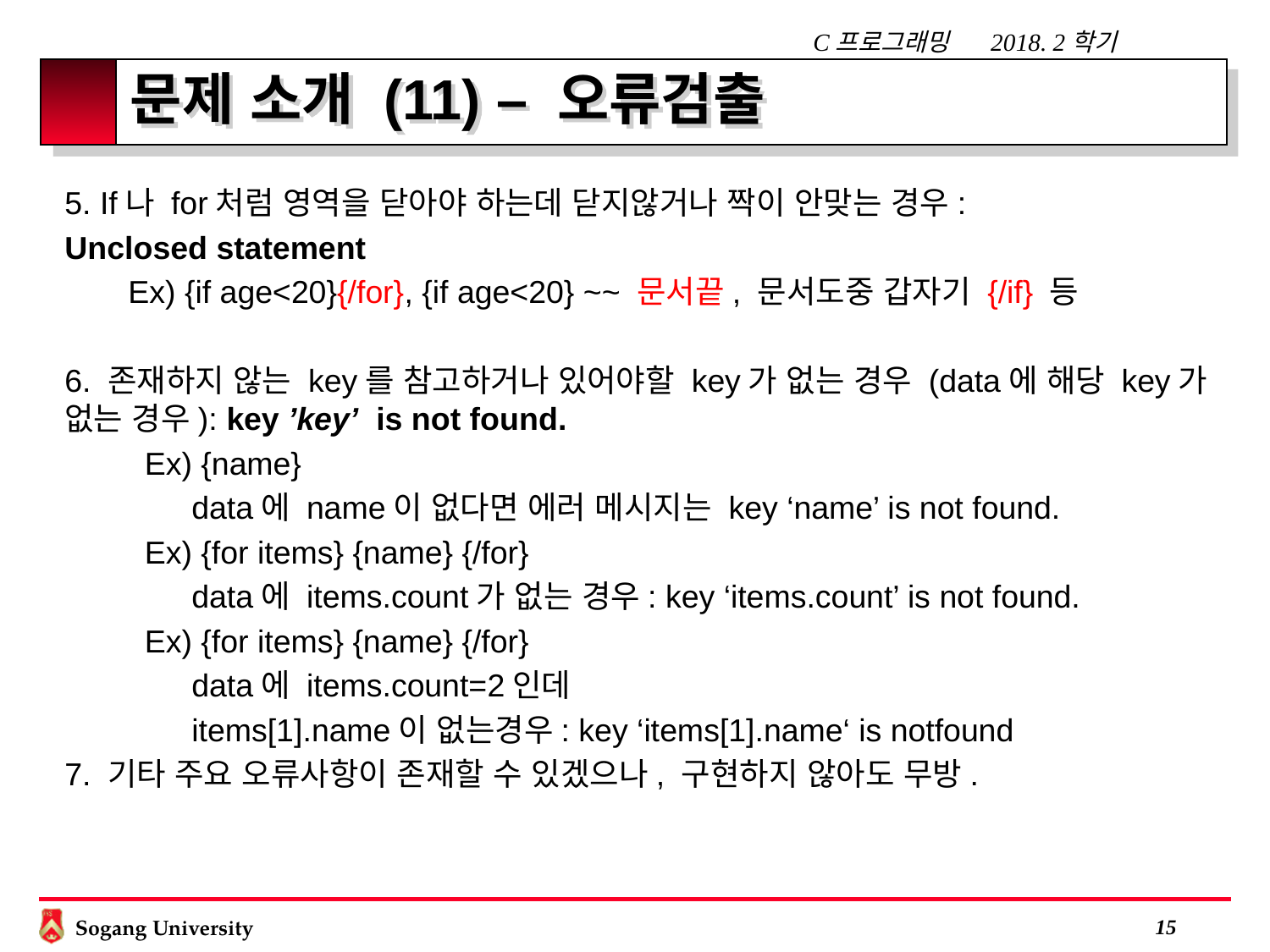

# 문제 소개 (11) – 오류검출
5. If나 for처럼 영역을 닫아야 하는데 닫지않거나 짝이 안맞는 경우:
Unclosed statement
Ex) {if age<20}{/for}, {if age<20} ~~ 문서끝, 문서도중 갑자기 {/if} 등

6. 존재하지 않는 key를 참고하거나 있어야할 key가 없는 경우 (data에 해당 key가 없는 경우): key ’key’  is not found.
         Ex) {name}
	data에 name이 없다면 에러 메시지는 key ‘name’ is not found.
         Ex) {for items} {name} {/for}
	data에 items.count가 없는 경우: key ‘items.count’ is not found.
         Ex) {for items} {name} {/for}
	data에 items.count=2인데
	items[1].name이 없는경우: key ‘items[1].name‘ is notfound
7. 기타 주요 오류사항이 존재할 수 있겠으나, 구현하지 않아도 무방.
 15